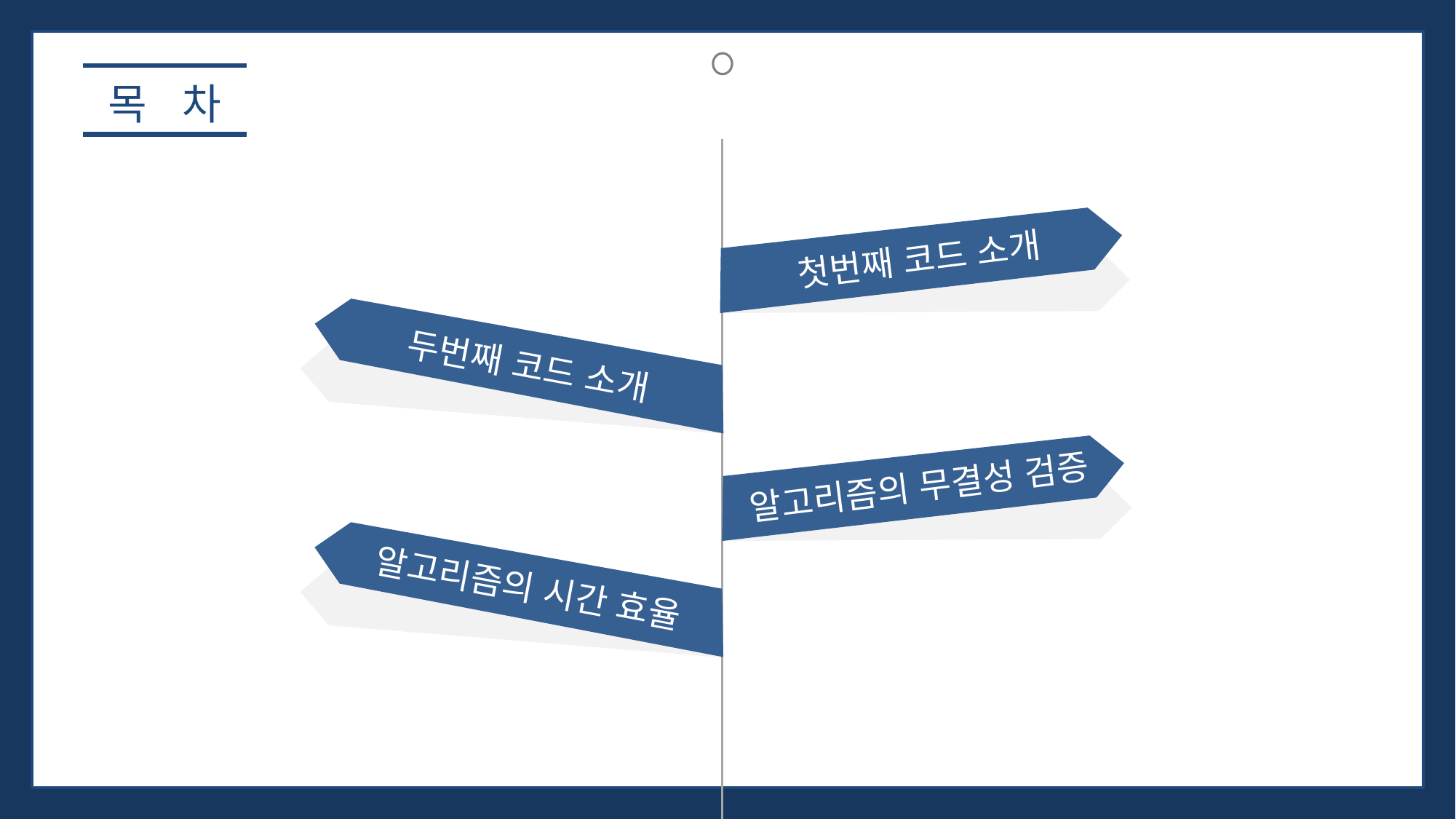

목   차

첫번째 코드 소개

두번째 코드 소개

알고리즘의 무결성 검증

알고리즘의 시간 효율